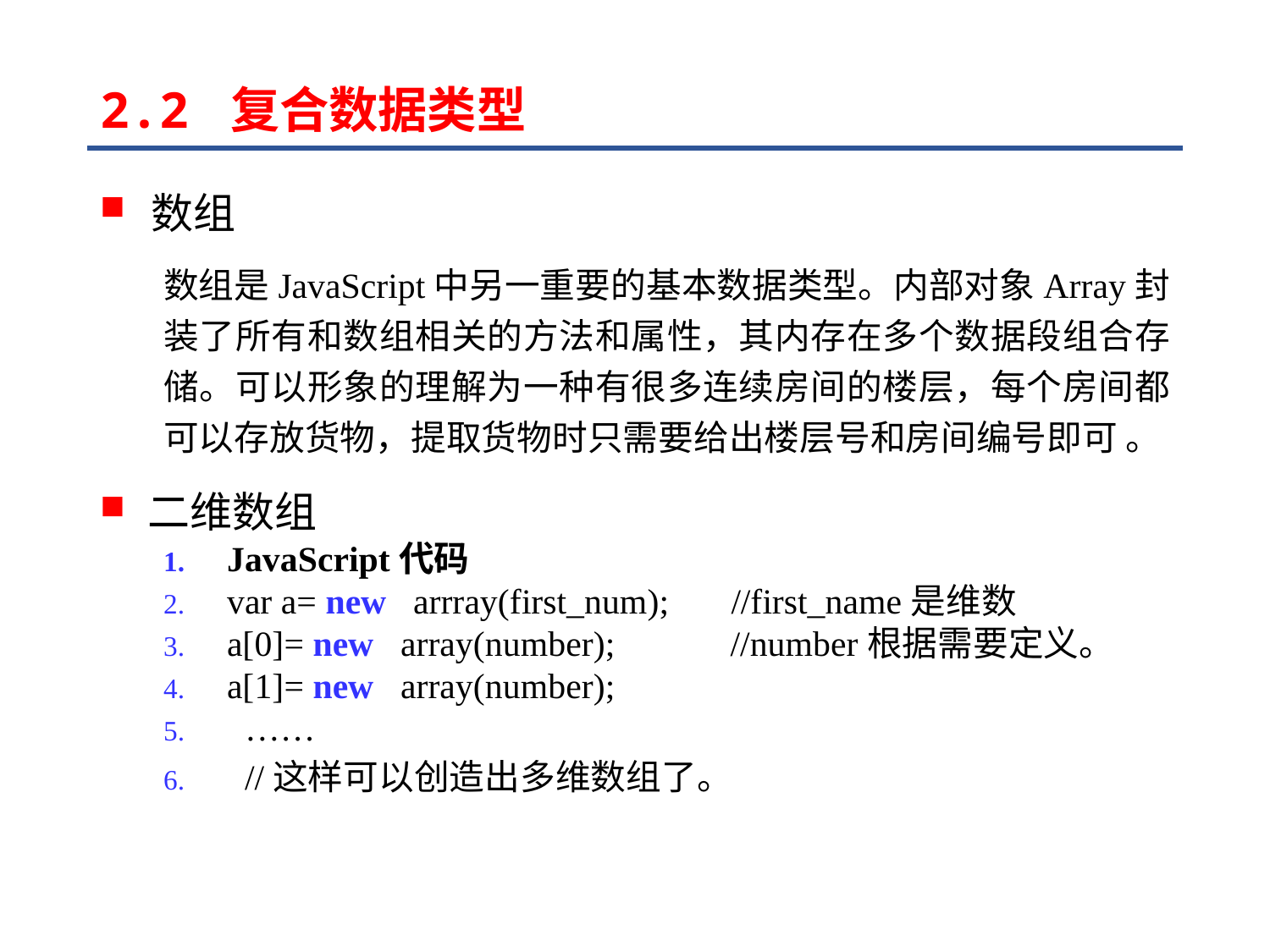

# 2.2 复合数据类型
 数组
数组是JavaScript中另一重要的基本数据类型。内部对象Array封装了所有和数组相关的方法和属性，其内存在多个数据段组合存储。可以形象的理解为一种有很多连续房间的楼层，每个房间都可以存放货物，提取货物时只需要给出楼层号和房间编号即可 。
二维数组
JavaScript代码
var a= new   arrray(first_num);       //first_name是维数
a[0]= new   array(number);             //number根据需要定义。
a[1]= new   array(number);
  ……
  //这样可以创造出多维数组了。